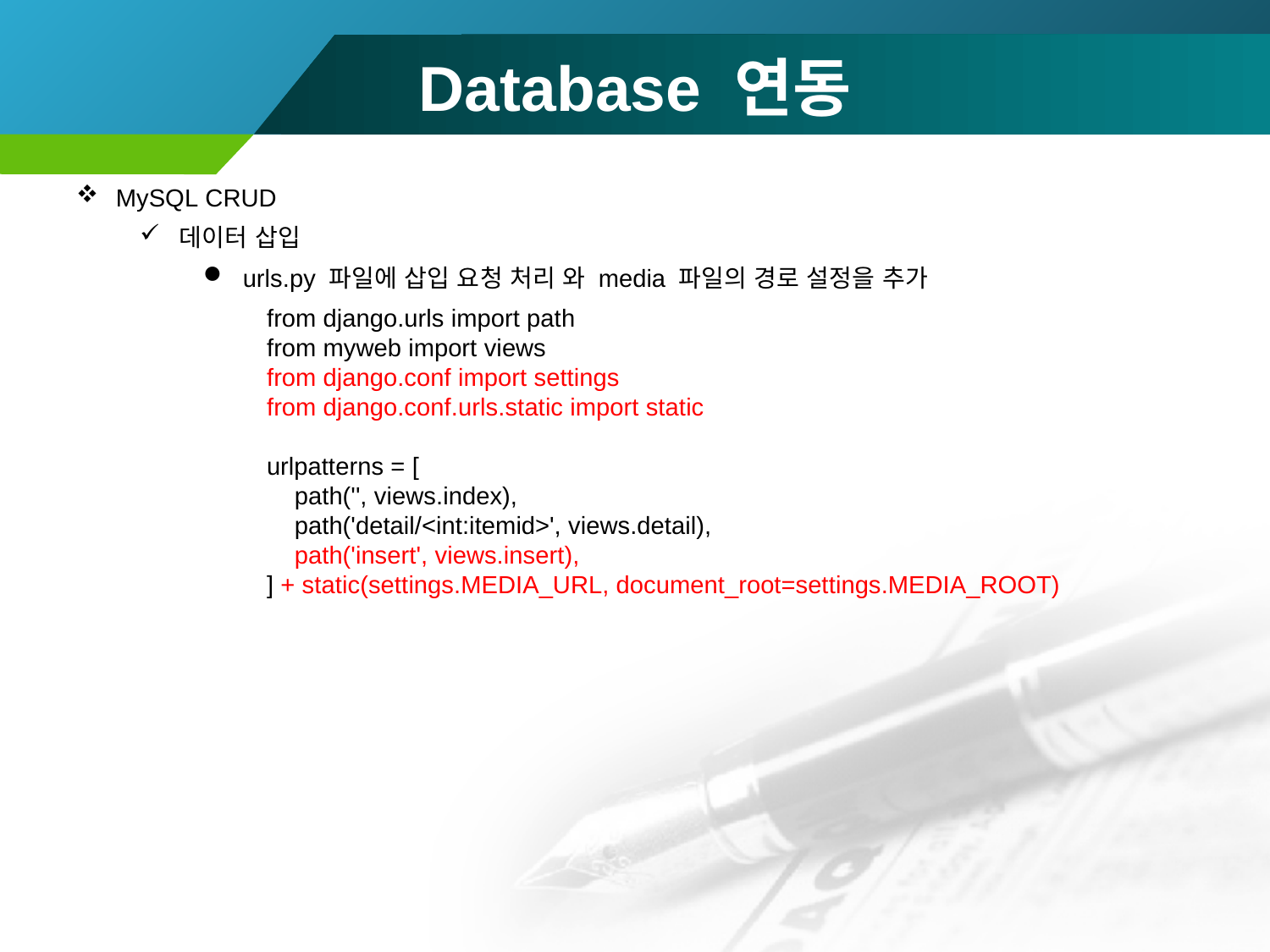

# Database 연동
MySQL CRUD
데이터 삽입
urls.py 파일에 삽입 요청 처리 와 media 파일의 경로 설정을 추가
from django.urls import path
from myweb import views
from django.conf import settings
from django.conf.urls.static import static

urlpatterns = [
    path('', views.index),
    path('detail/<int:itemid>', views.detail),
    path('insert', views.insert),
] + static(settings.MEDIA_URL, document_root=settings.MEDIA_ROOT)